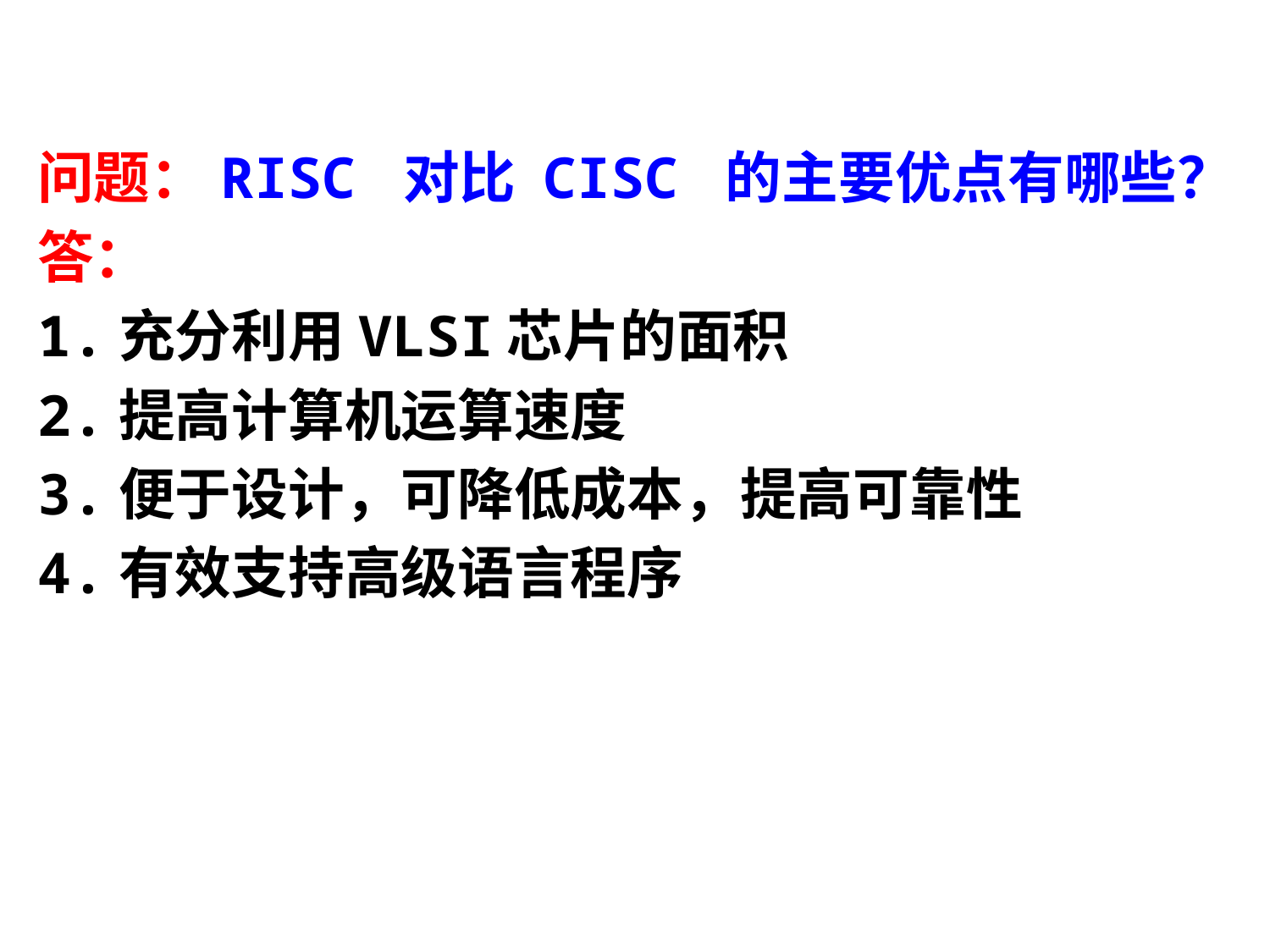

问题：RISC 对比 CISC 的主要优点有哪些？
答：
1.充分利用VLSI芯片的面积
2.提高计算机运算速度
3.便于设计，可降低成本，提高可靠性
4.有效支持高级语言程序